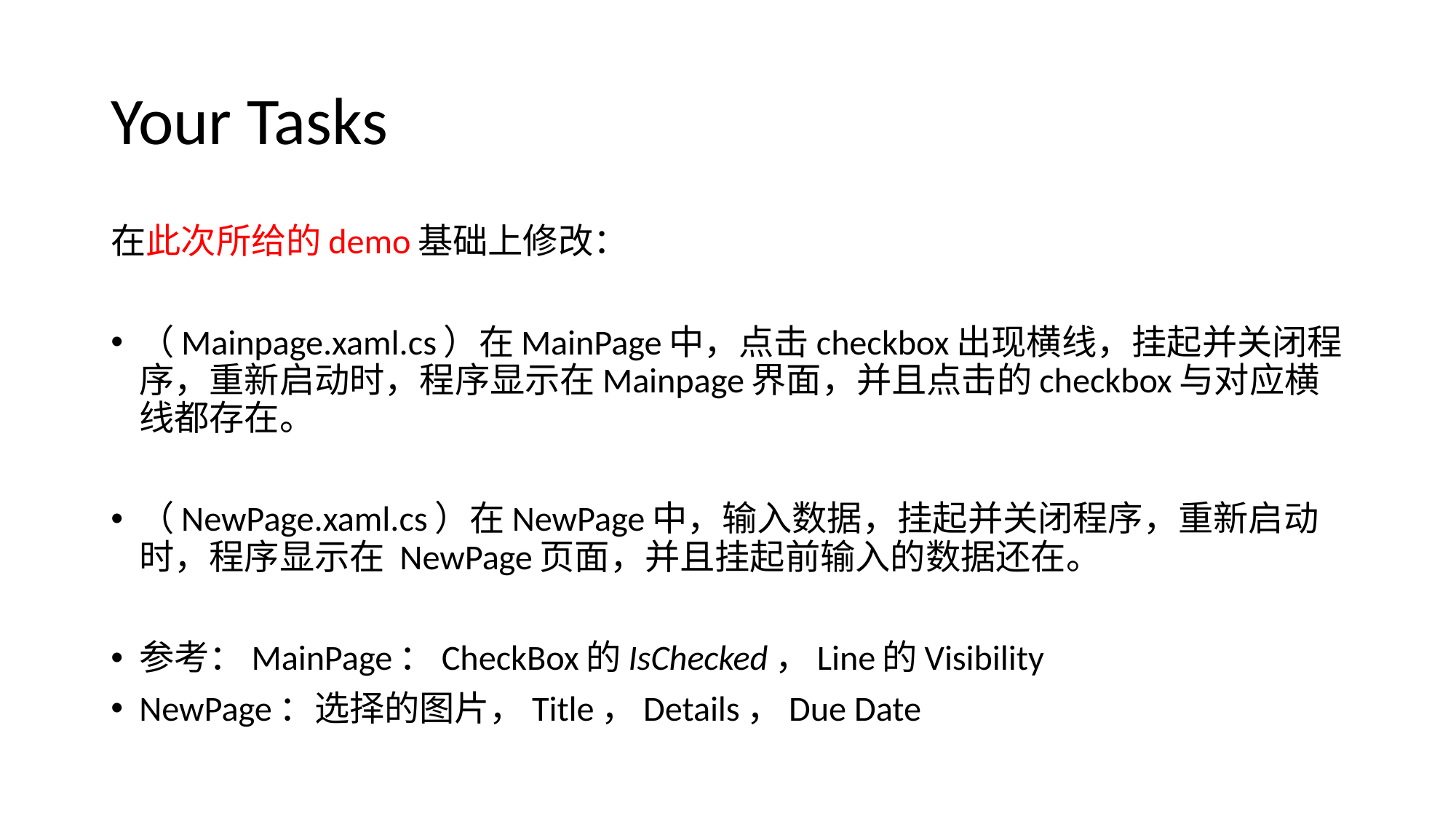

# Your Tasks
在此次所给的demo基础上修改：

（Mainpage.xaml.cs）在MainPage中，点击checkbox出现横线，挂起并关闭程序，重新启动时，程序显示在Mainpage界面，并且点击的checkbox与对应横线都存在。

（NewPage.xaml.cs）在NewPage中，输入数据，挂起并关闭程序，重新启动时，程序显示在 NewPage页面，并且挂起前输入的数据还在。

参考：MainPage：CheckBox的IsChecked，Line的Visibility
NewPage：选择的图片，Title，Details，Due Date